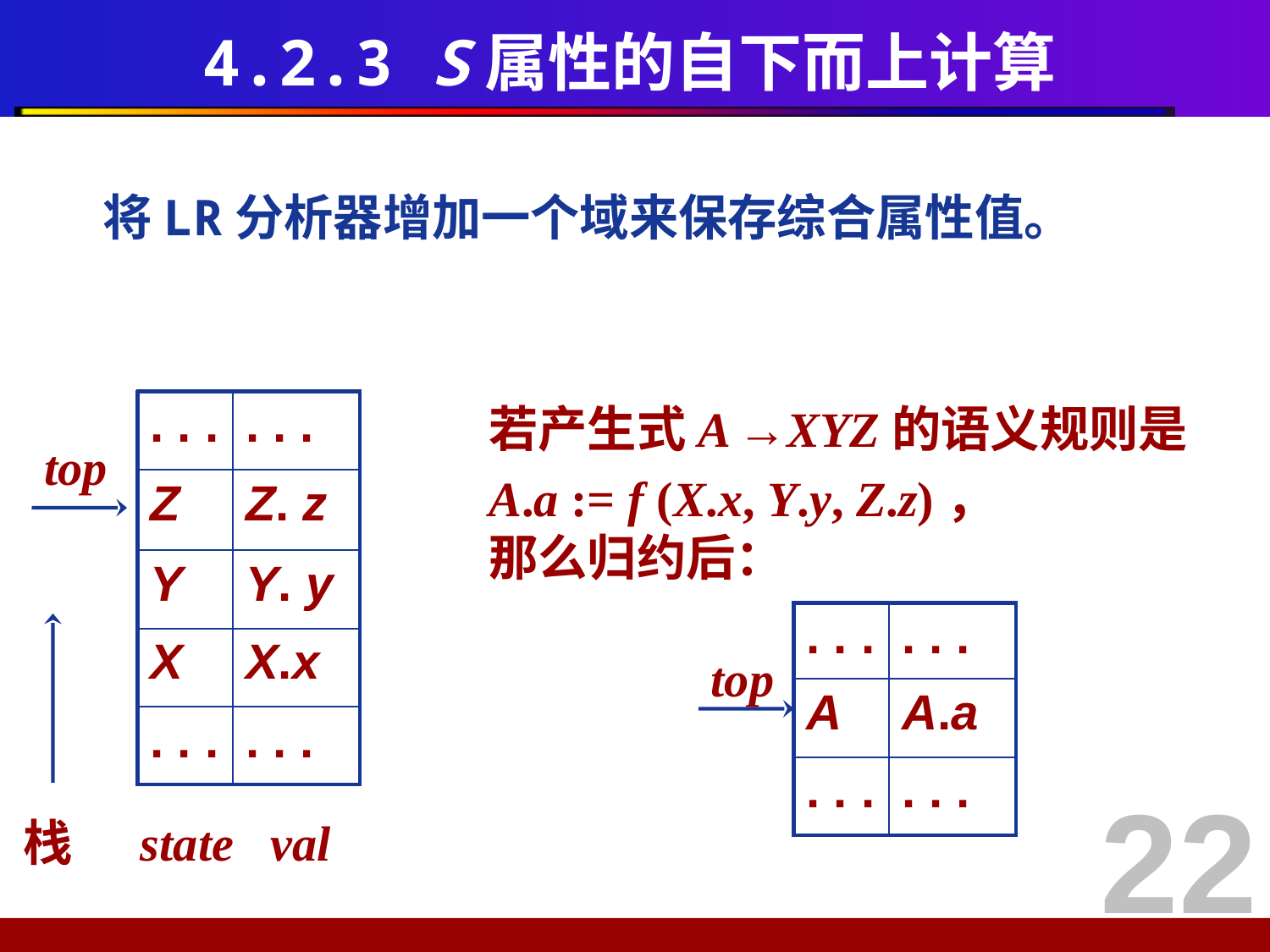

# 4.2.3 S属性的自下而上计算
	将LR分析器增加一个域来保存综合属性值。

| . . . | . . . |
| --- | --- |
| Z | Z. z |
| Y | Y. y |
| X | X.x |
| . . . | . . . |
若产生式A →XYZ的语义规则是
A.a := f (X.x, Y.y, Z.z)，
那么归约后：
top

| . . . | . . . |
| --- | --- |
| A | A.a |
| . . . | . . . |

top

22
栈     state   val